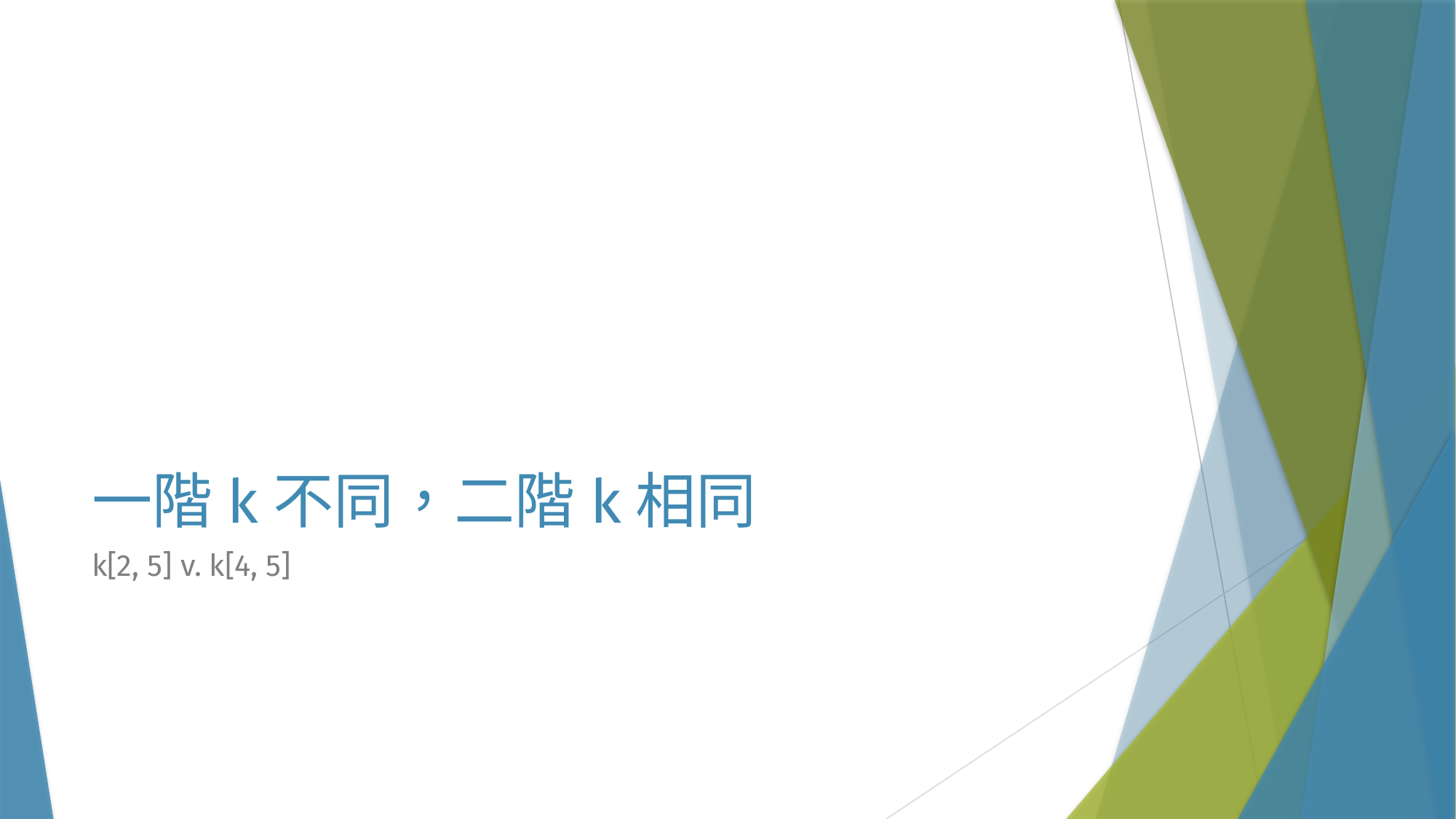

# 一階k不同，二階k相同
k[2, 5] v. k[4, 5]